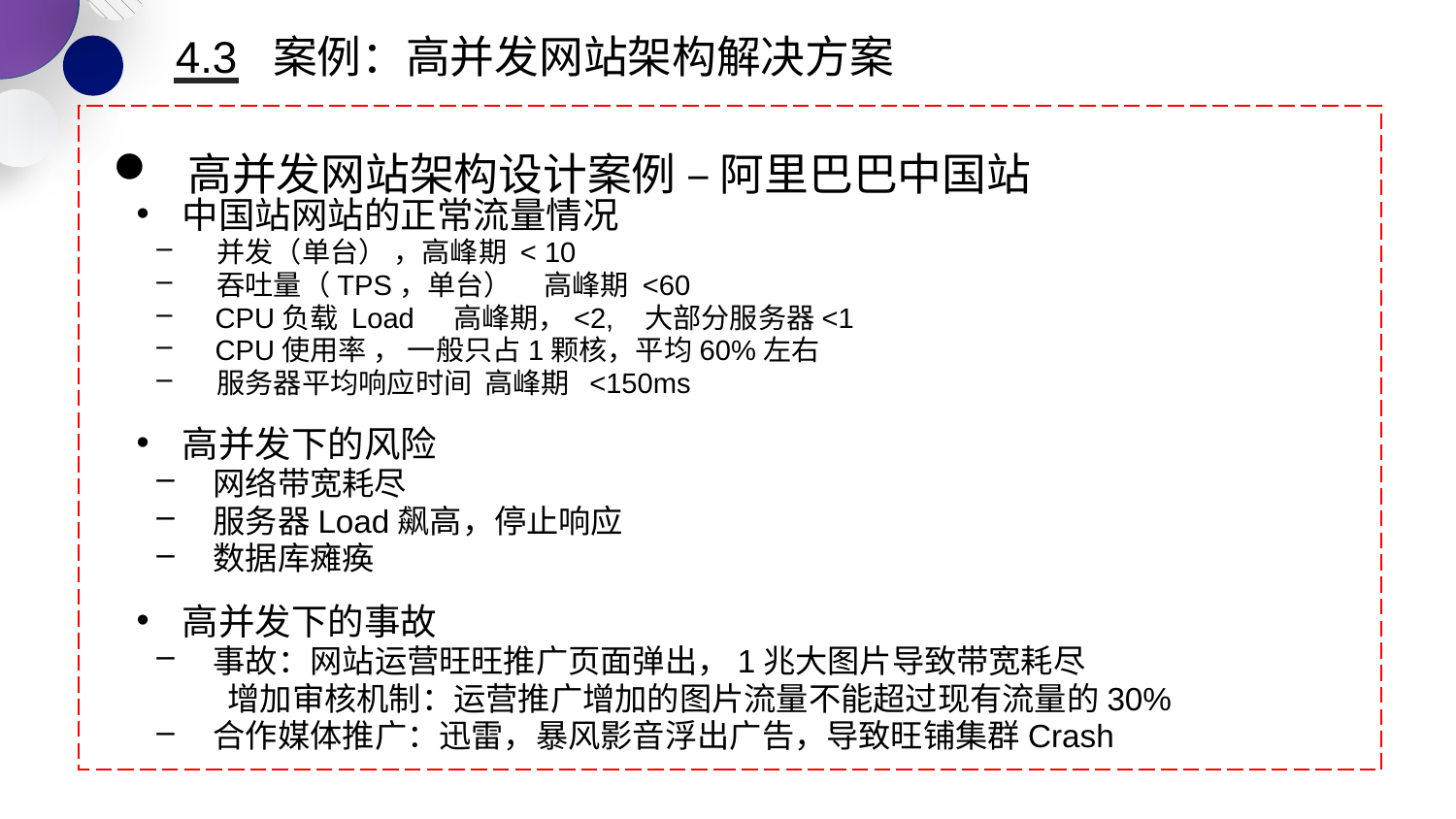

4.3  案例：高并发网站架构解决方案

  高并发网站架构设计案例 – 阿里巴巴中国站
中国站网站的正常流量情况
   并发（单台） ，高峰期 < 10
   吞吐量（TPS，单台）     高峰期 <60
   CPU负载 Load    高峰期，<2,   大部分服务器<1
   CPU使用率 ， 一般只占1颗核，平均60%左右
   服务器平均响应时间  高峰期  <150ms
高并发下的风险
  网络带宽耗尽
  服务器Load飙高，停止响应
  数据库瘫痪
高并发下的事故
  事故：网站运营旺旺推广页面弹出，1兆大图片导致带宽耗尽
    增加审核机制：运营推广增加的图片流量不能超过现有流量的30%
  合作媒体推广：迅雷，暴风影音浮出广告，导致旺铺集群Crash